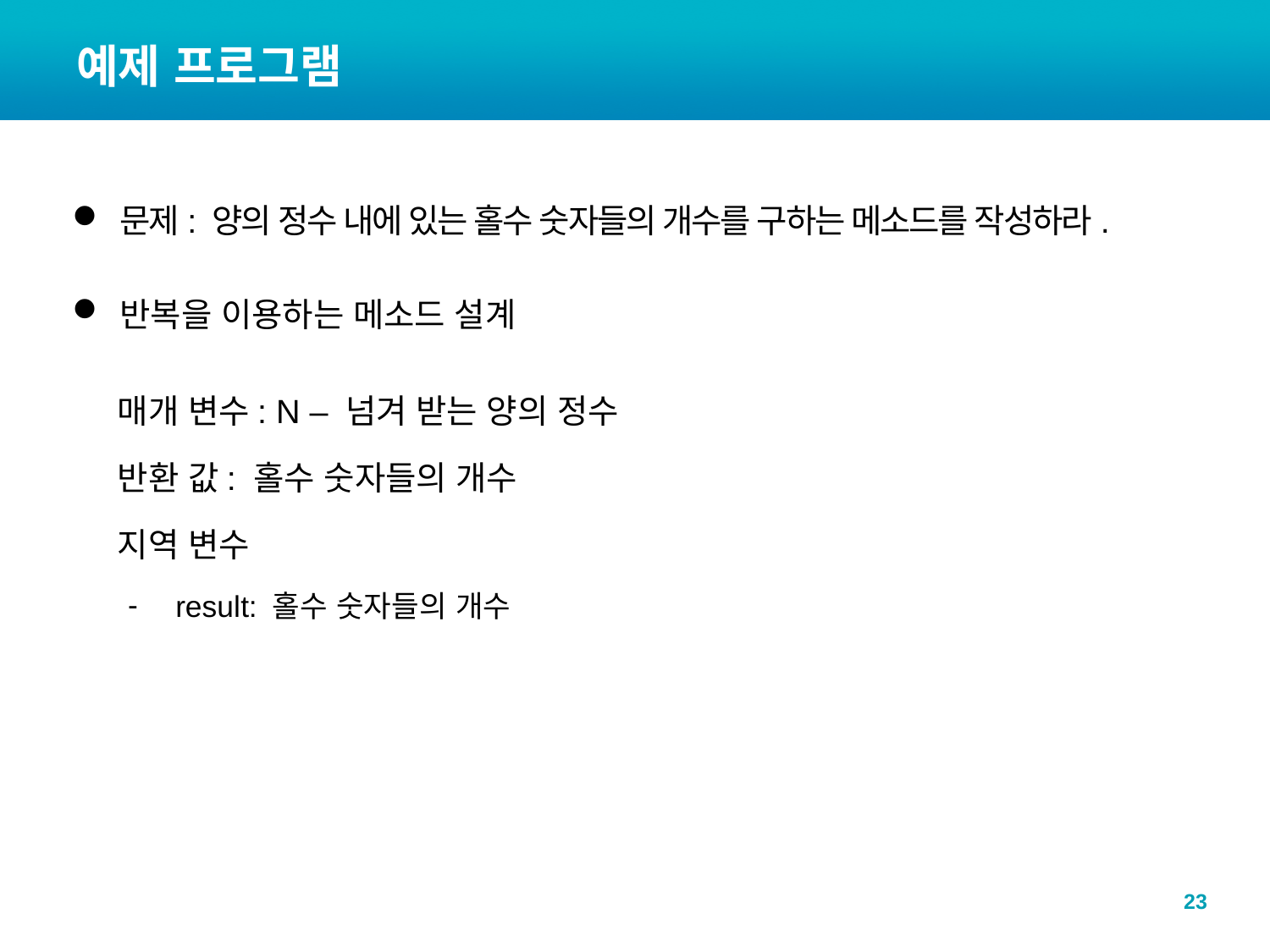

# 예제 프로그램

문제: 양의 정수 내에 있는 홀수 숫자들의 개수를 구하는 메소드를 작성하라.

반복을 이용하는 메소드 설계

    매개 변수: N – 넘겨 받는 양의 정수
    반환 값: 홀수 숫자들의 개수
    지역 변수
result: 홀수 숫자들의 개수